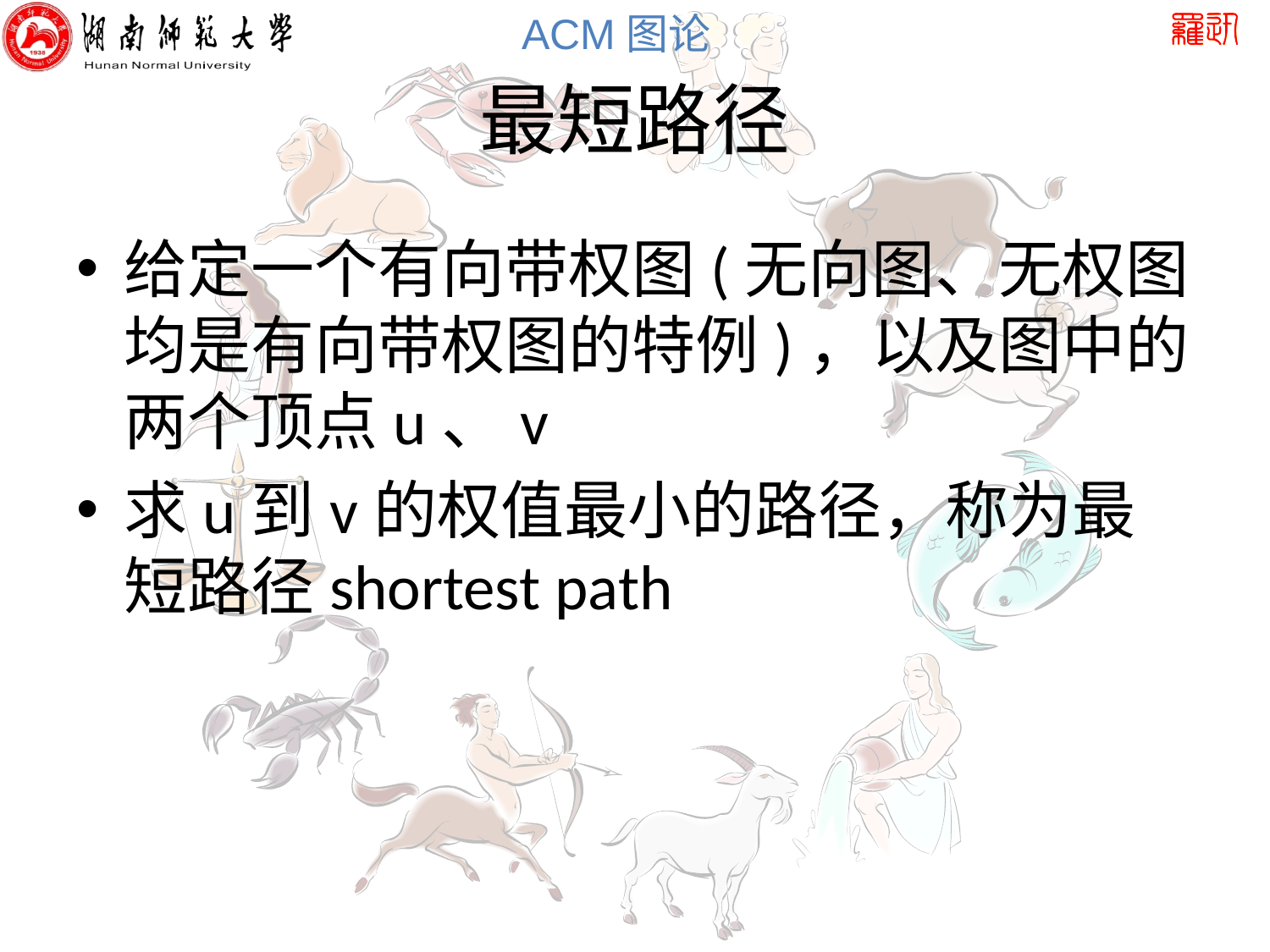

# 最短路径
给定一个有向带权图(无向图、无权图均是有向带权图的特例)，以及图中的两个顶点u、v
求u到v的权值最小的路径，称为最短路径shortest path